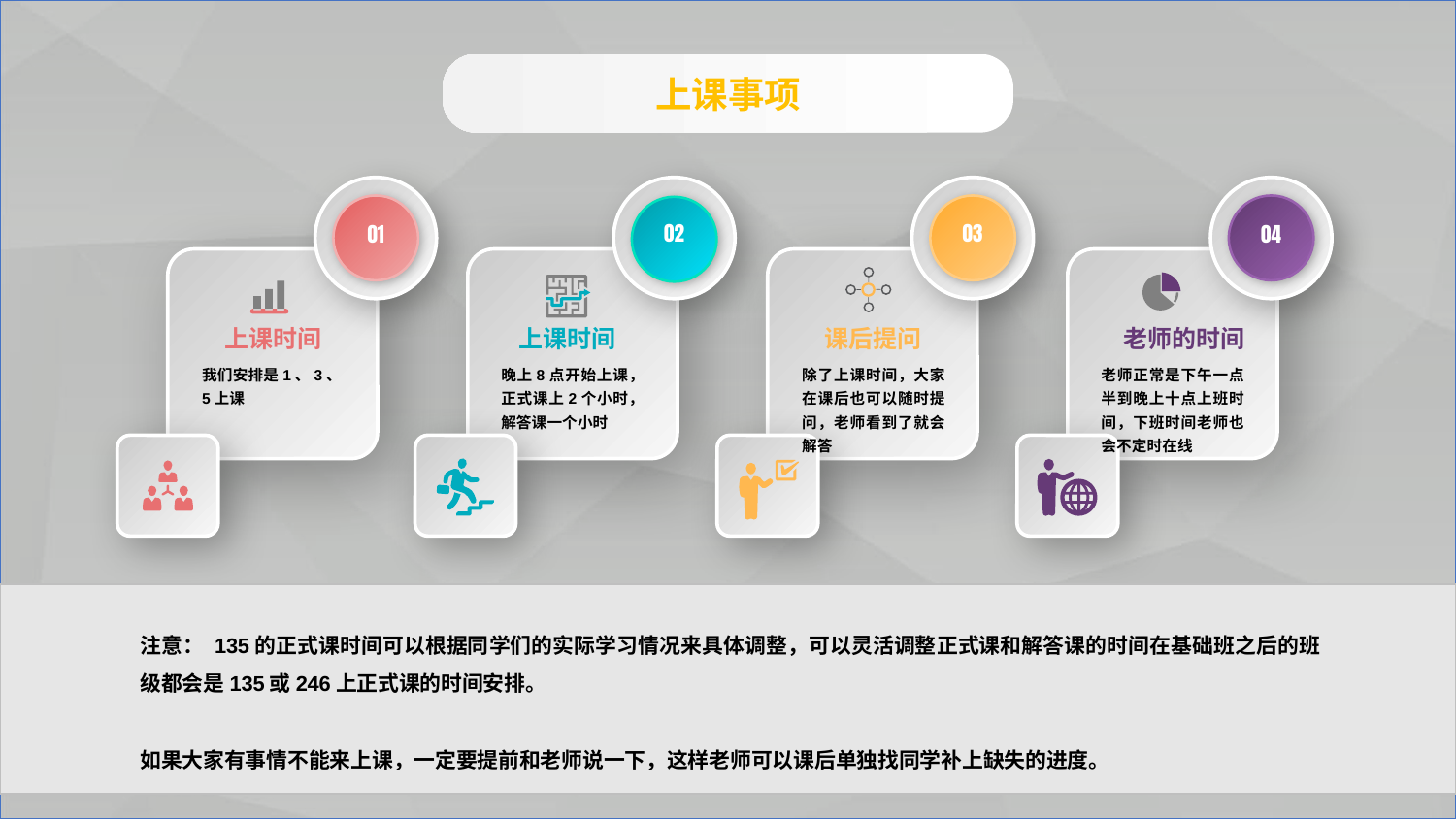

上课事项

01

02

03

04

上课时间
我们安排是1、3、5上课
老师的时间
老师正常是下午一点半到晚上十点上班时间，下班时间老师也会不定时在线
上课时间
晚上8点开始上课，正式课上2个小时，解答课一个小时
课后提问
除了上课时间，大家在课后也可以随时提问，老师看到了就会解答

注意： 135的正式课时间可以根据同学们的实际学习情况来具体调整，可以灵活调整正式课和解答课的时间在基础班之后的班级都会是135或246上正式课的时间安排。

如果大家有事情不能来上课，一定要提前和老师说一下，这样老师可以课后单独找同学补上缺失的进度。